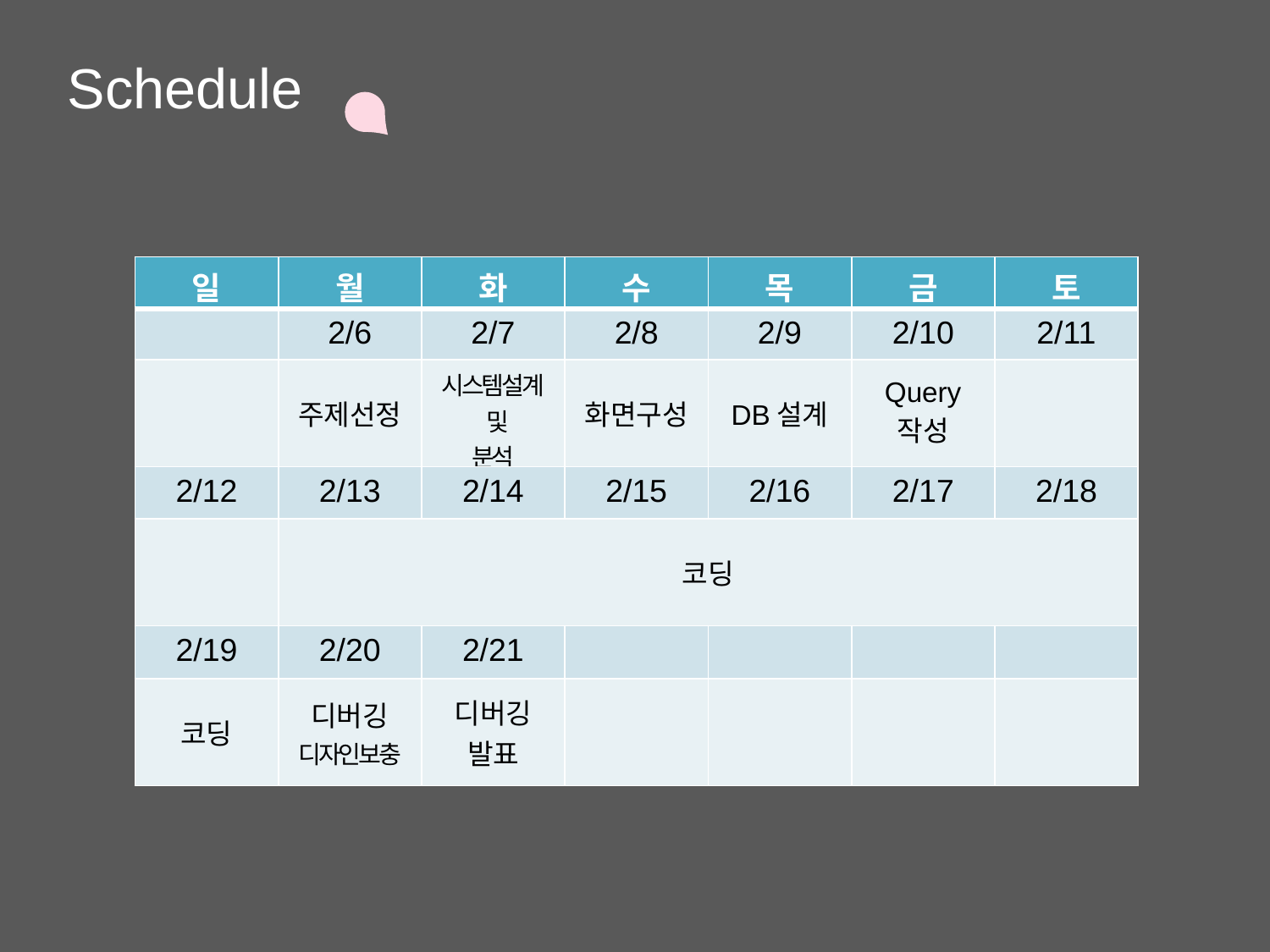

Schedule

| 일 | 월 | 화 | 수 | 목 | 금 | 토 |
| --- | --- | --- | --- | --- | --- | --- |
|  | 2/6 | 2/7 | 2/8 | 2/9 | 2/10 | 2/11 |
|  | 주제선정 | 시스템설계 및 분석 | 화면구성 | DB설계 | Query 작성 |  |
| 2/12 | 2/13 | 2/14 | 2/15 | 2/16 | 2/17 | 2/18 |
|  | 코딩 |  |  |  |  |  |
| 2/19 | 2/20 | 2/21 |  |  |  |  |
| 코딩 | 디버깅 디자인보충 | 디버깅 발표 |  |  |  |  |